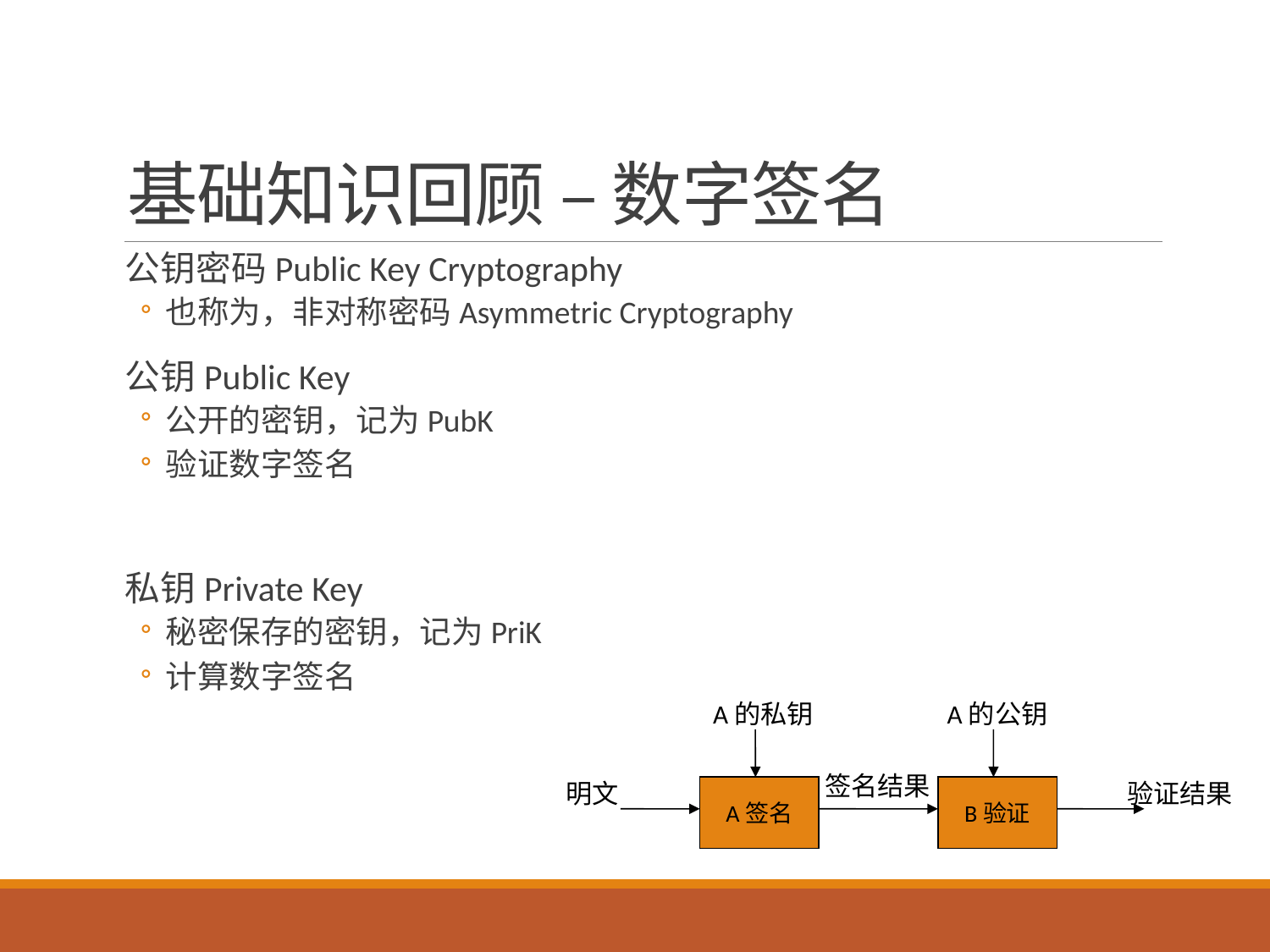

# 基础知识回顾 – 数字签名
公钥密码Public Key Cryptography
也称为，非对称密码Asymmetric Cryptography
公钥Public Key
公开的密钥，记为PubK
验证数字签名

私钥Private Key
秘密保存的密钥，记为PriK
计算数字签名
A的私钥
A的公钥

签名结果
明文
验证结果
A签名
B验证

45